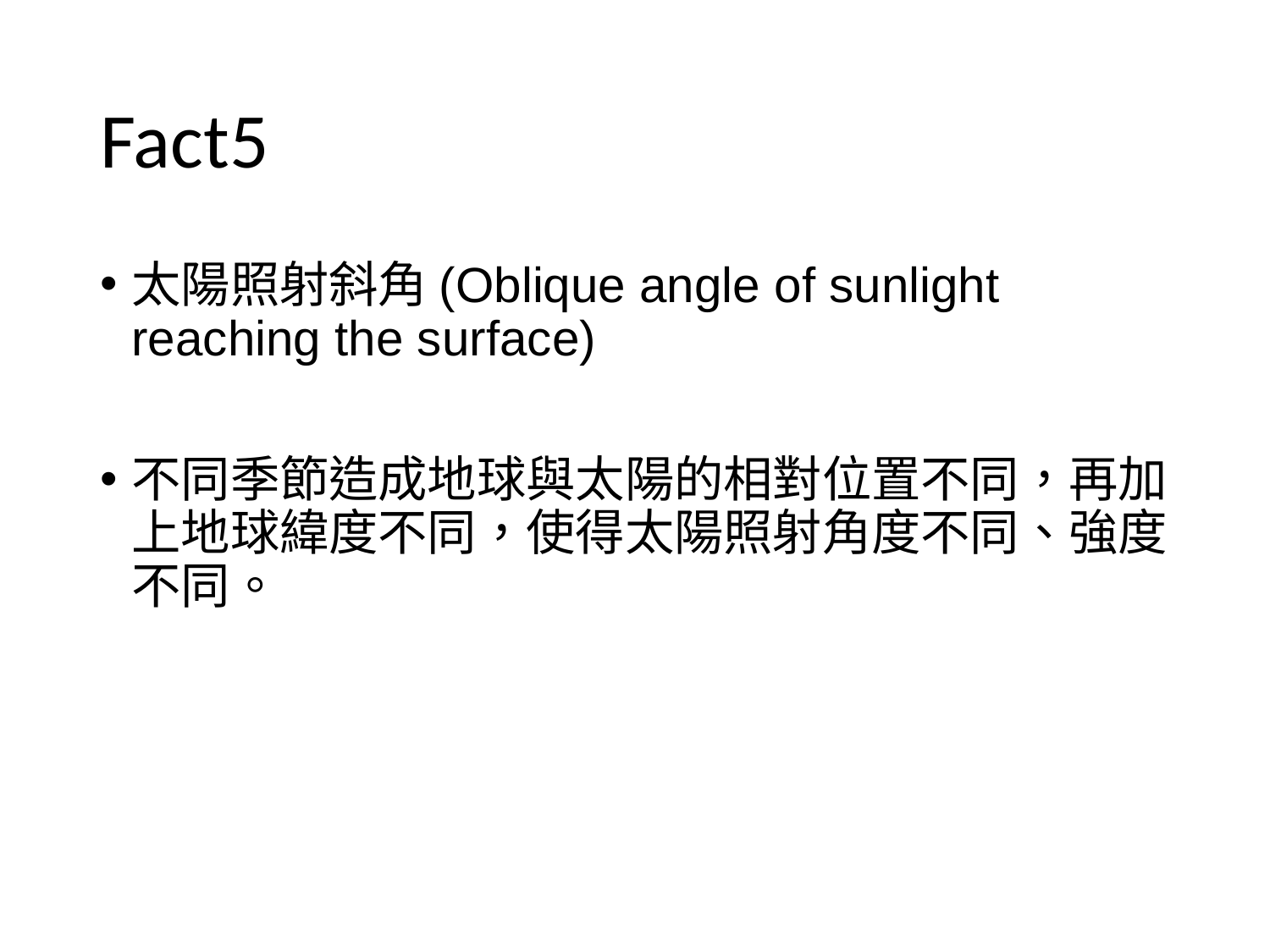

# Fact5
太陽照射斜角(Oblique angle of sunlight reaching the surface)

不同季節造成地球與太陽的相對位置不同，再加上地球緯度不同，使得太陽照射角度不同、強度不同。